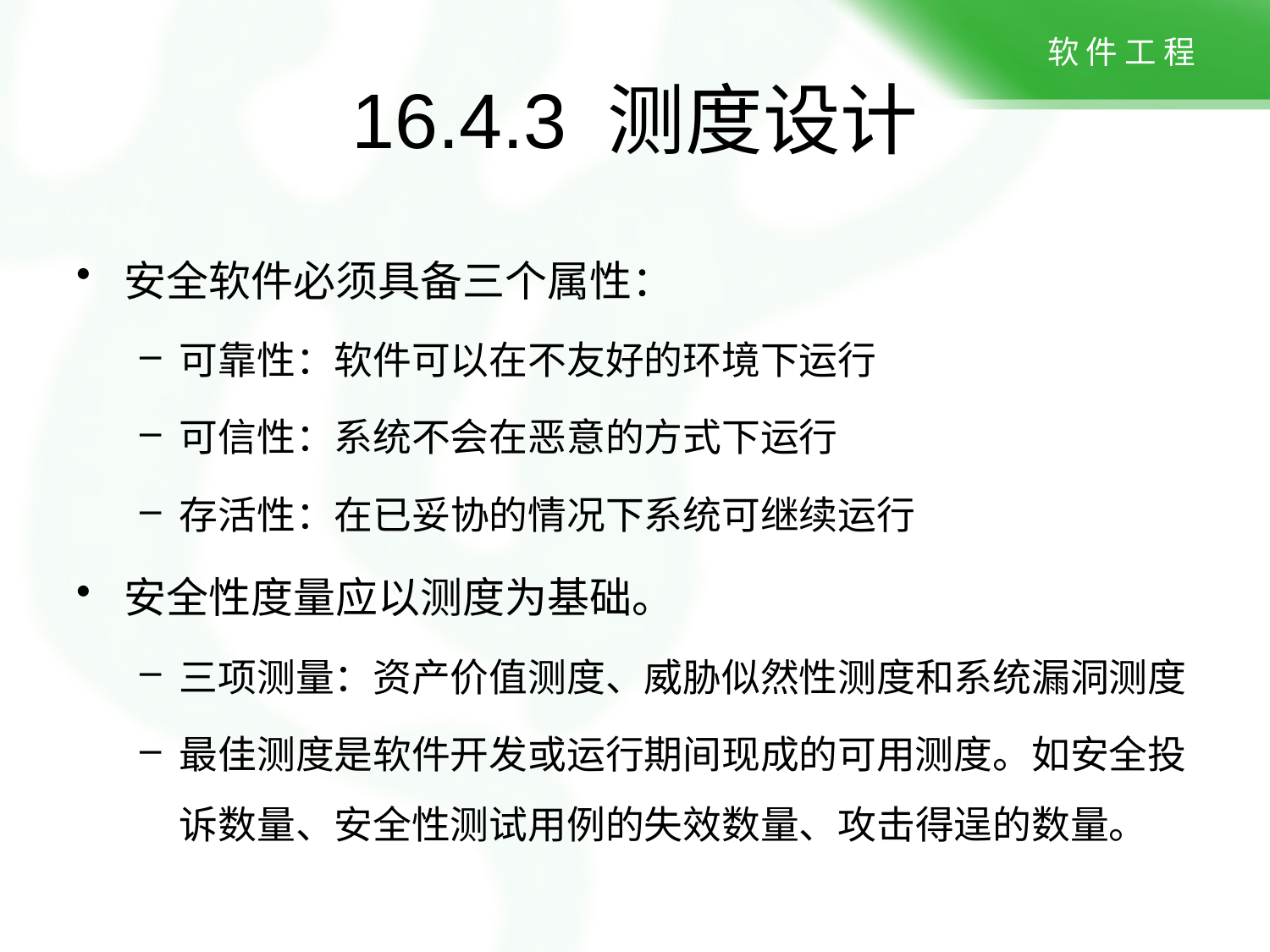

# 16.4.3 测度设计
安全软件必须具备三个属性：
可靠性：软件可以在不友好的环境下运行
可信性：系统不会在恶意的方式下运行
存活性：在已妥协的情况下系统可继续运行
安全性度量应以测度为基础。
三项测量：资产价值测度、威胁似然性测度和系统漏洞测度
最佳测度是软件开发或运行期间现成的可用测度。如安全投诉数量、安全性测试用例的失效数量、攻击得逞的数量。